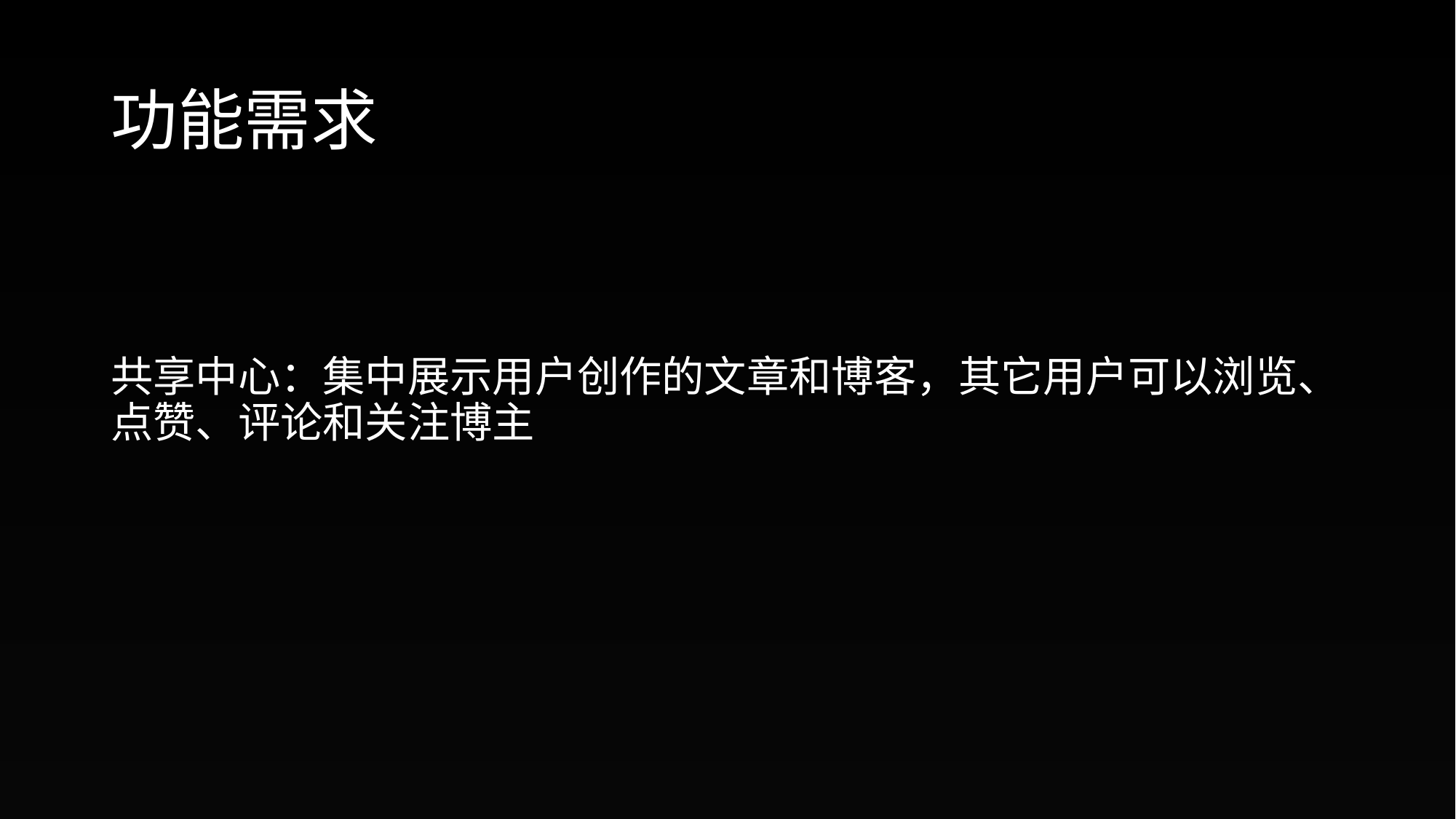

# 功能需求
共享中心：集中展示用户创作的文章和博客，其它用户可以浏览、点赞、评论和关注博主